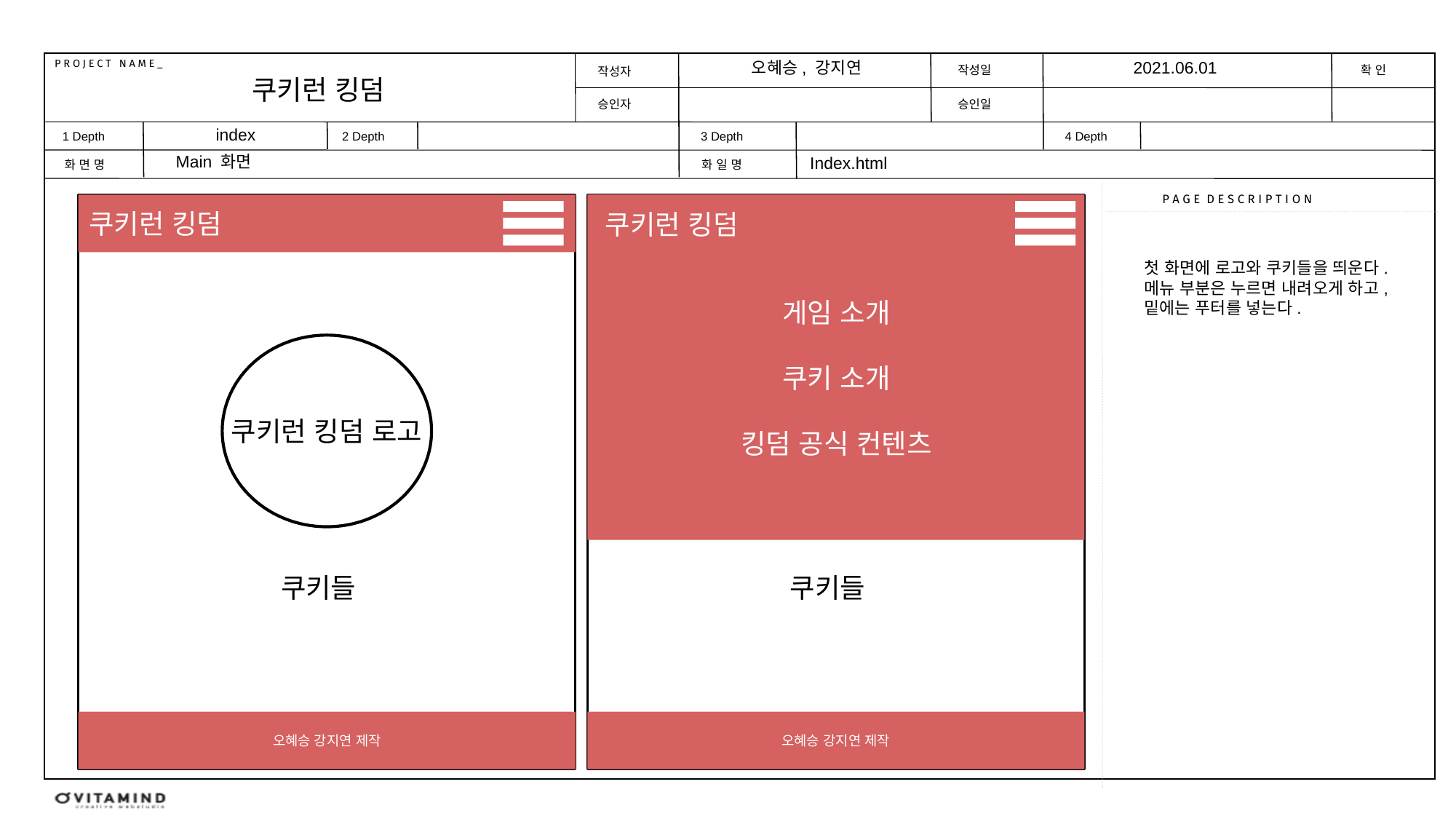

오혜승, 강지연
2021.06.01
쿠키런 킹덤
index
Main 화면
Index.html

쿠키런 킹덤

쿠키런 킹덤
첫 화면에 로고와 쿠키들을 띄운다.
메뉴 부분은 누르면 내려오게 하고,
밑에는 푸터를 넣는다.
게임 소개

쿠키 소개

킹덤 공식 컨텐츠

쿠키런 킹덤 로고
쿠키런 킹덤 로고
쿠키들
쿠키들
오혜승 강지연 제작
오혜승 강지연 제작